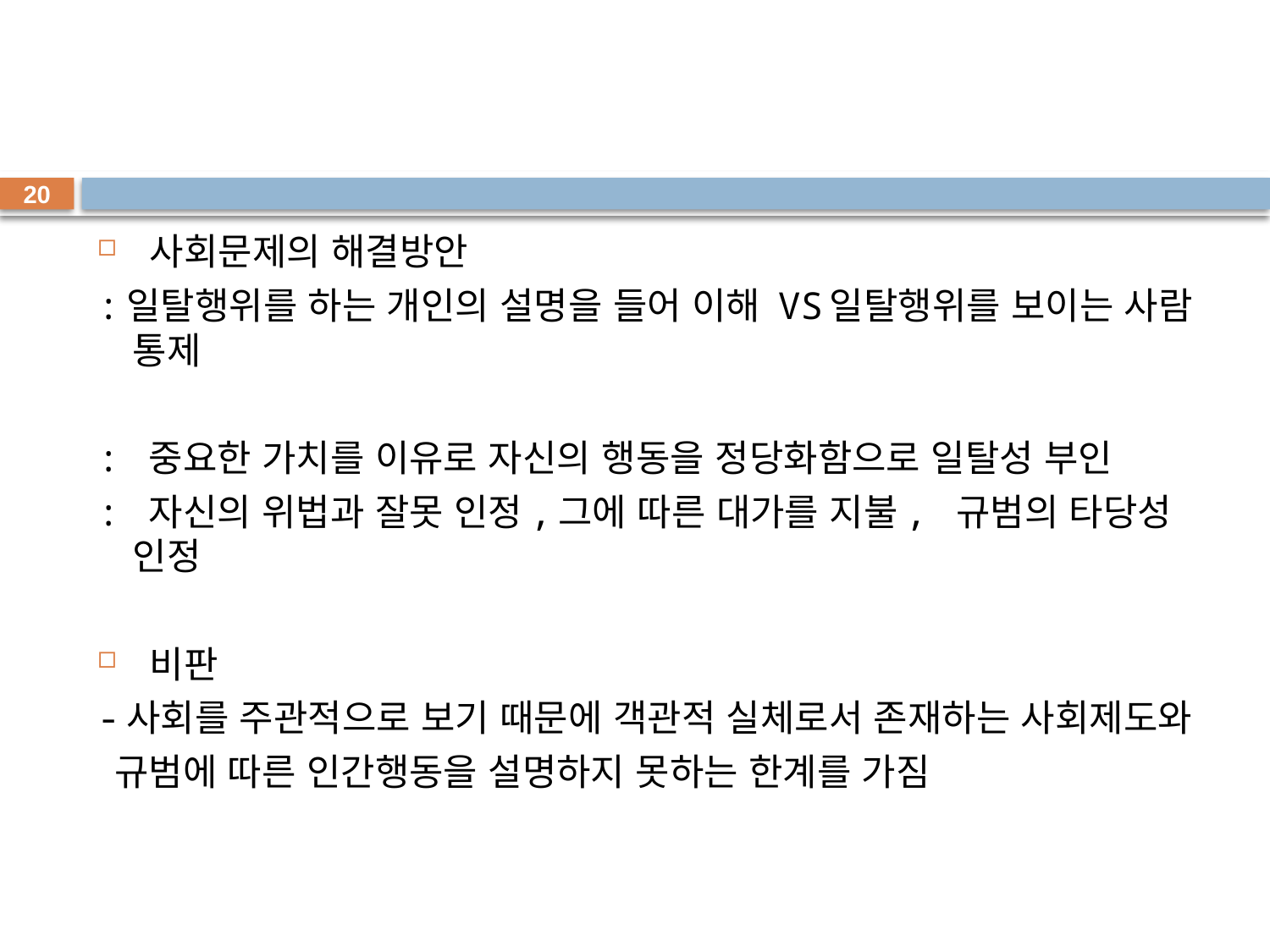

#
20
 사회문제의 해결방안
:일탈행위를 하는 개인의 설명을 들어 이해 VS일탈행위를 보이는 사람 통제

: 중요한 가치를 이유로 자신의 행동을 정당화함으로 일탈성 부인
: 자신의 위법과 잘못 인정,그에 따른 대가를 지불, 규범의 타당성 인정

 비판
-사회를 주관적으로 보기 때문에 객관적 실체로서 존재하는 사회제도와
 규범에 따른 인간행동을 설명하지 못하는 한계를 가짐